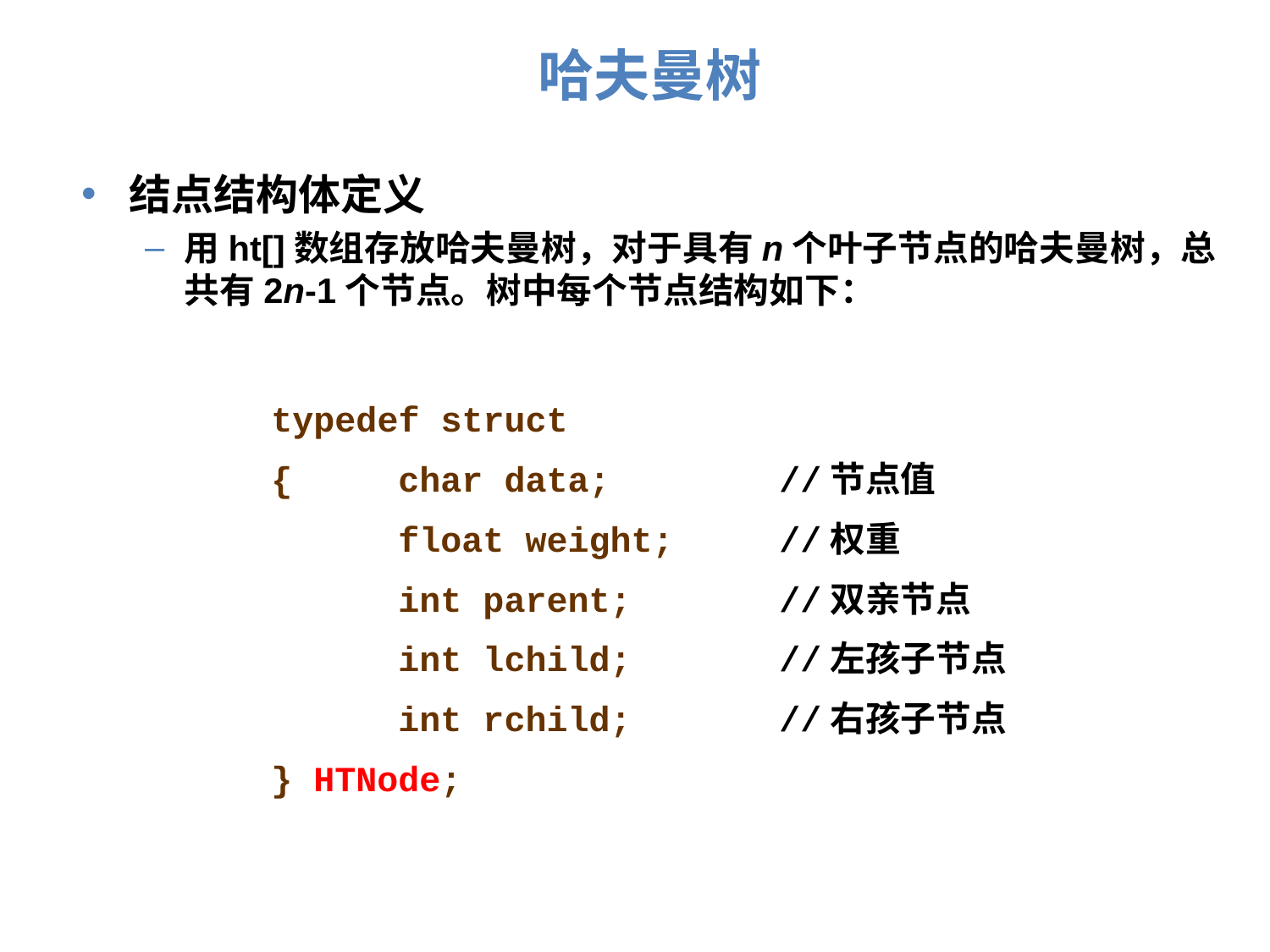

# 哈夫曼树
结点结构体定义
用ht[]数组存放哈夫曼树，对于具有n个叶子节点的哈夫曼树，总共有2n-1个节点。树中每个节点结构如下：

typedef struct
{	char data;		//节点值
	float weight;	//权重
	int parent;		//双亲节点
	int lchild;		//左孩子节点
	int rchild;		//右孩子节点
} HTNode;